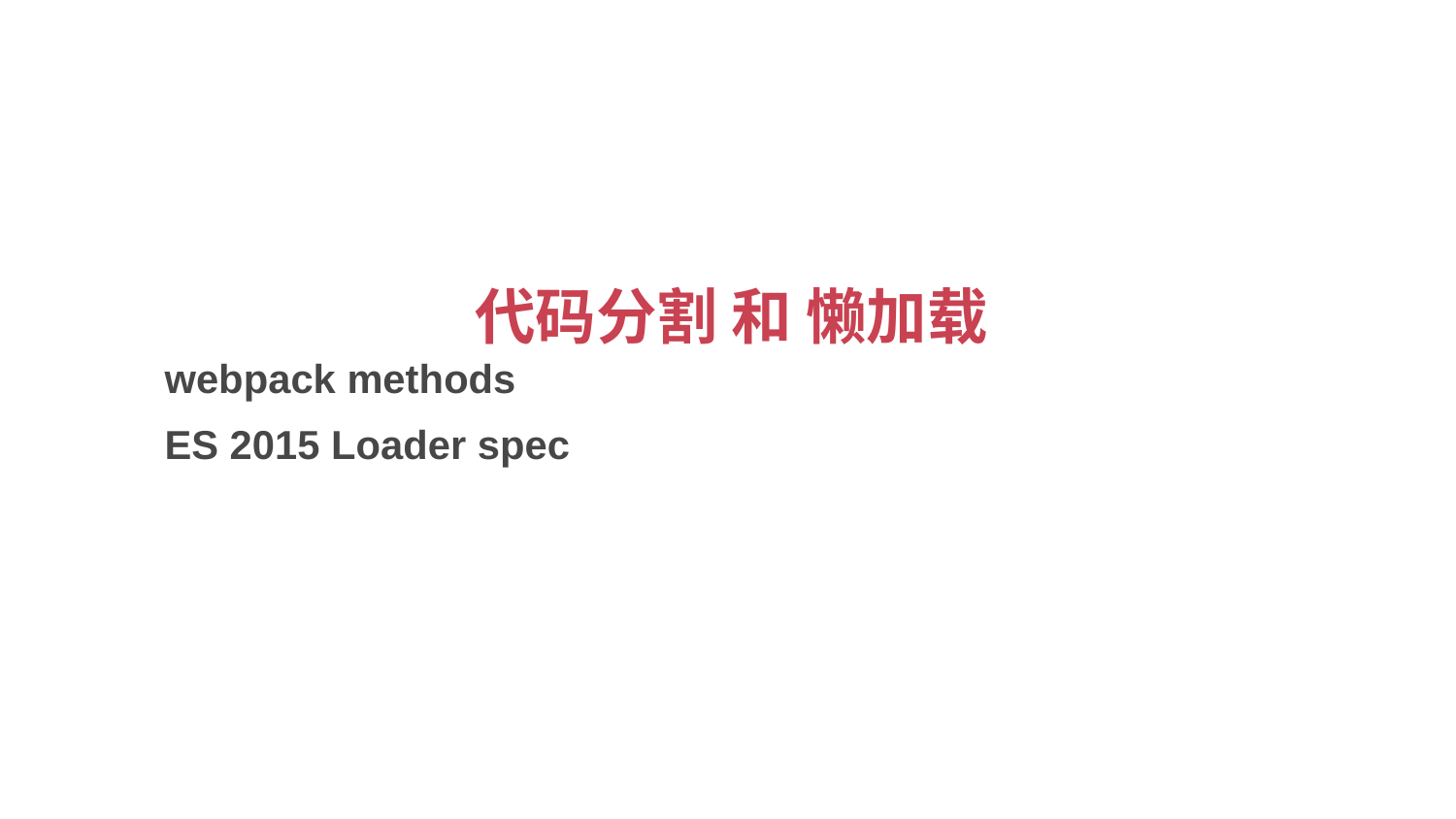

# 代码分割 和 懒加载
webpack methods
ES 2015 Loader spec